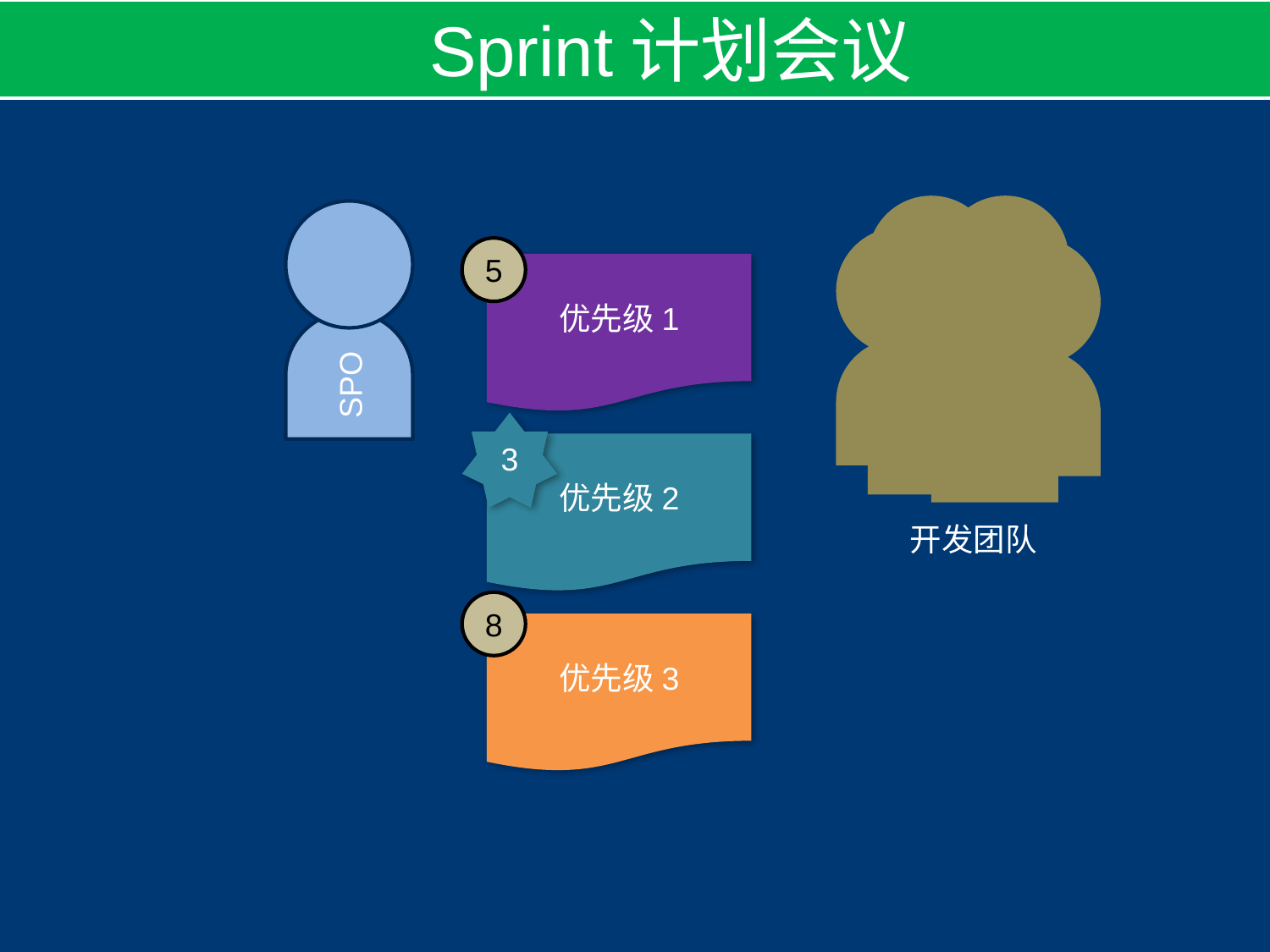

Sprint计划会议

SPO
5
优先级1
3
优先级2
开发团队
8
优先级3